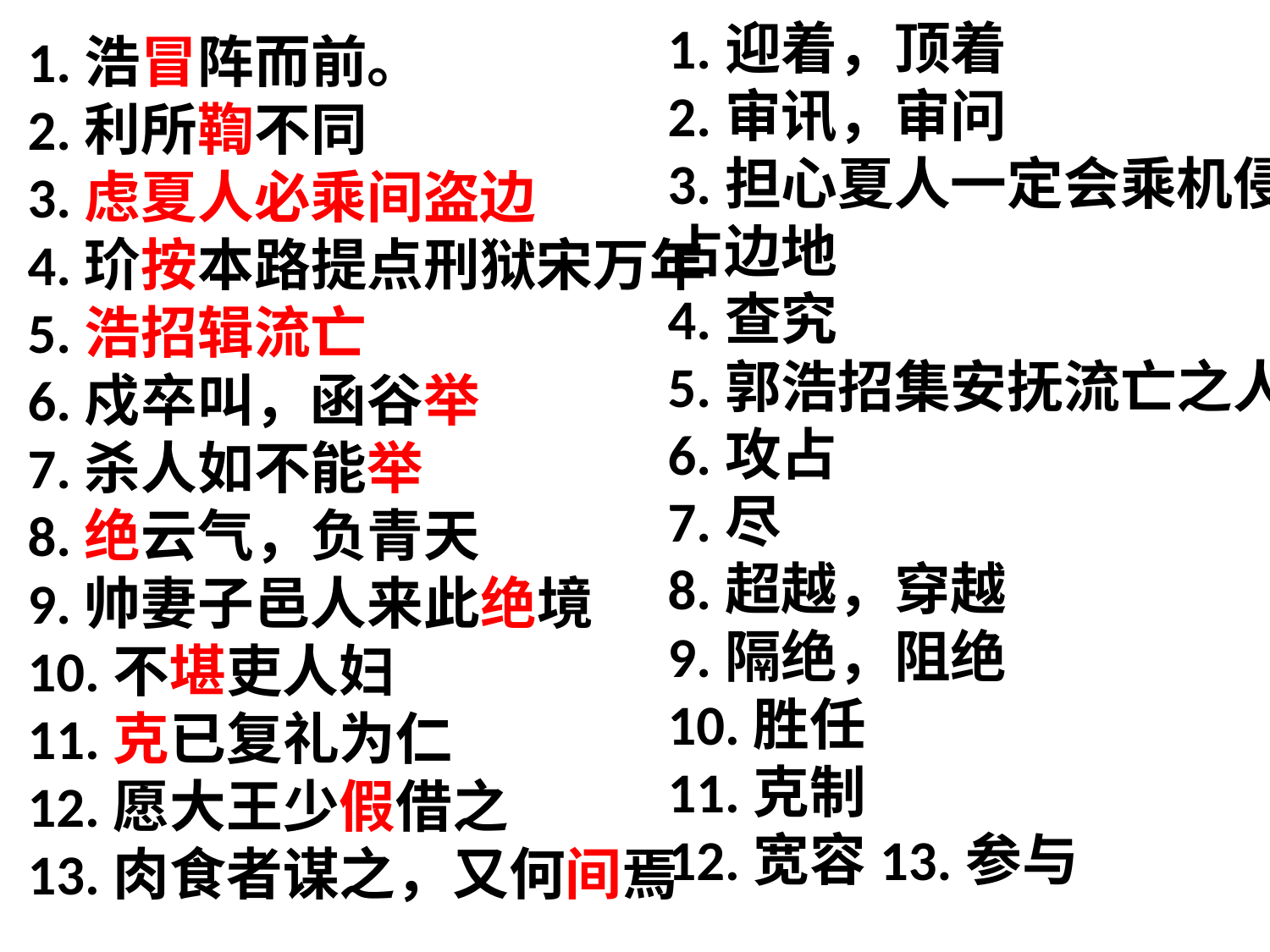

# 1.浩冒阵而前。 2.利所鞫不同 3.虑夏人必乘间盗边 4.玠按本路提点刑狱宋万年 5.浩招辑流亡 6.戍卒叫，函谷举 7.杀人如不能举 8.绝云气，负青天 9.帅妻子邑人来此绝境 10.不堪吏人妇 11.克已复礼为仁 12.愿大王少假借之 13.肉食者谋之，又何间焉
1.迎着，顶着
2.审讯，审问
3.担心夏人一定会乘机侵占边地
4.查究
5.郭浩招集安抚流亡之人
6.攻占
7.尽
8.超越，穿越
9.隔绝，阻绝
10.胜任
11.克制
12.宽容13.参与